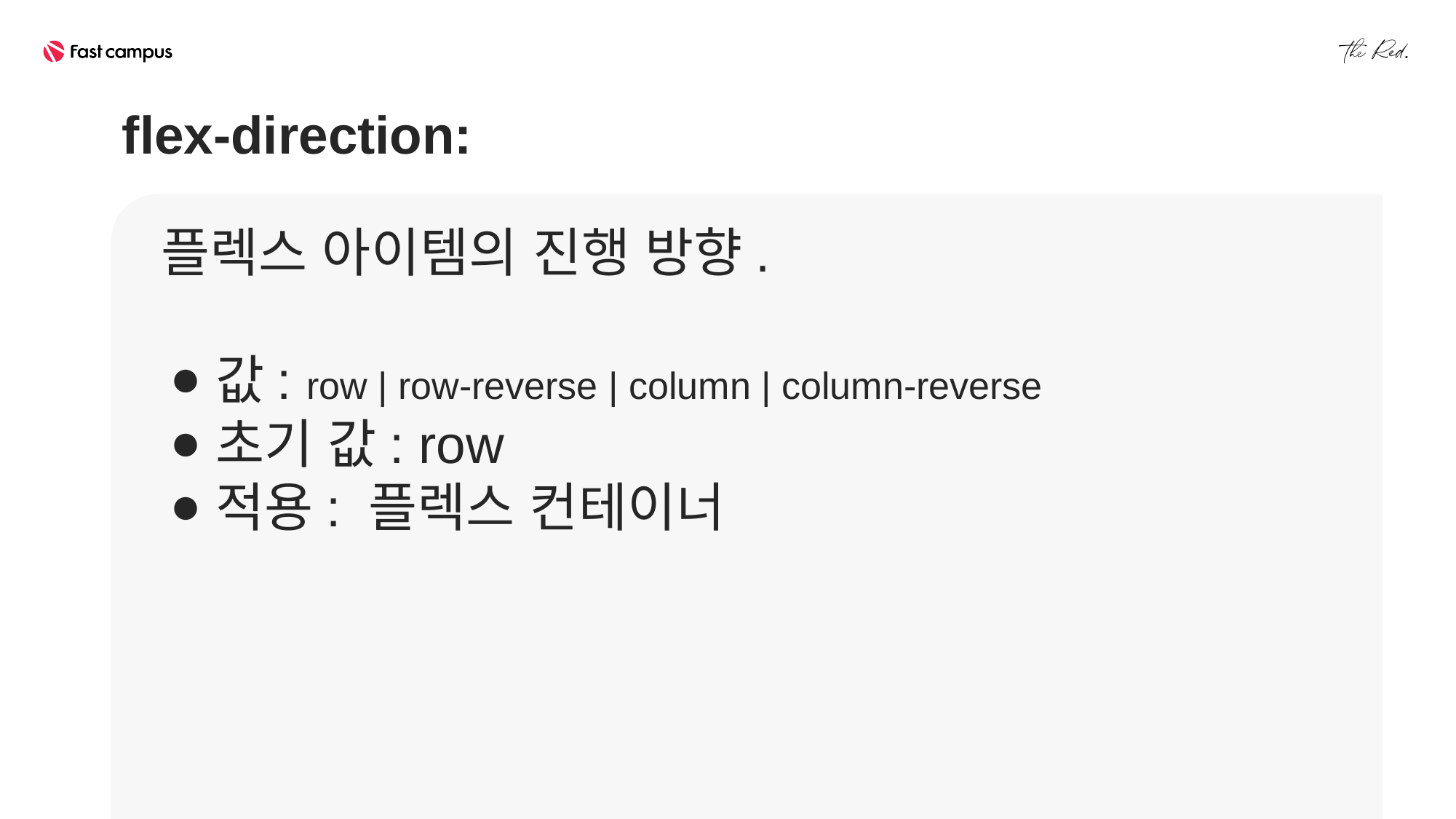

flex-direction:
플렉스 아이템의 진행 방향.

값: row | row-reverse | column | column-reverse
초기 값: row
적용: 플렉스 컨테이너